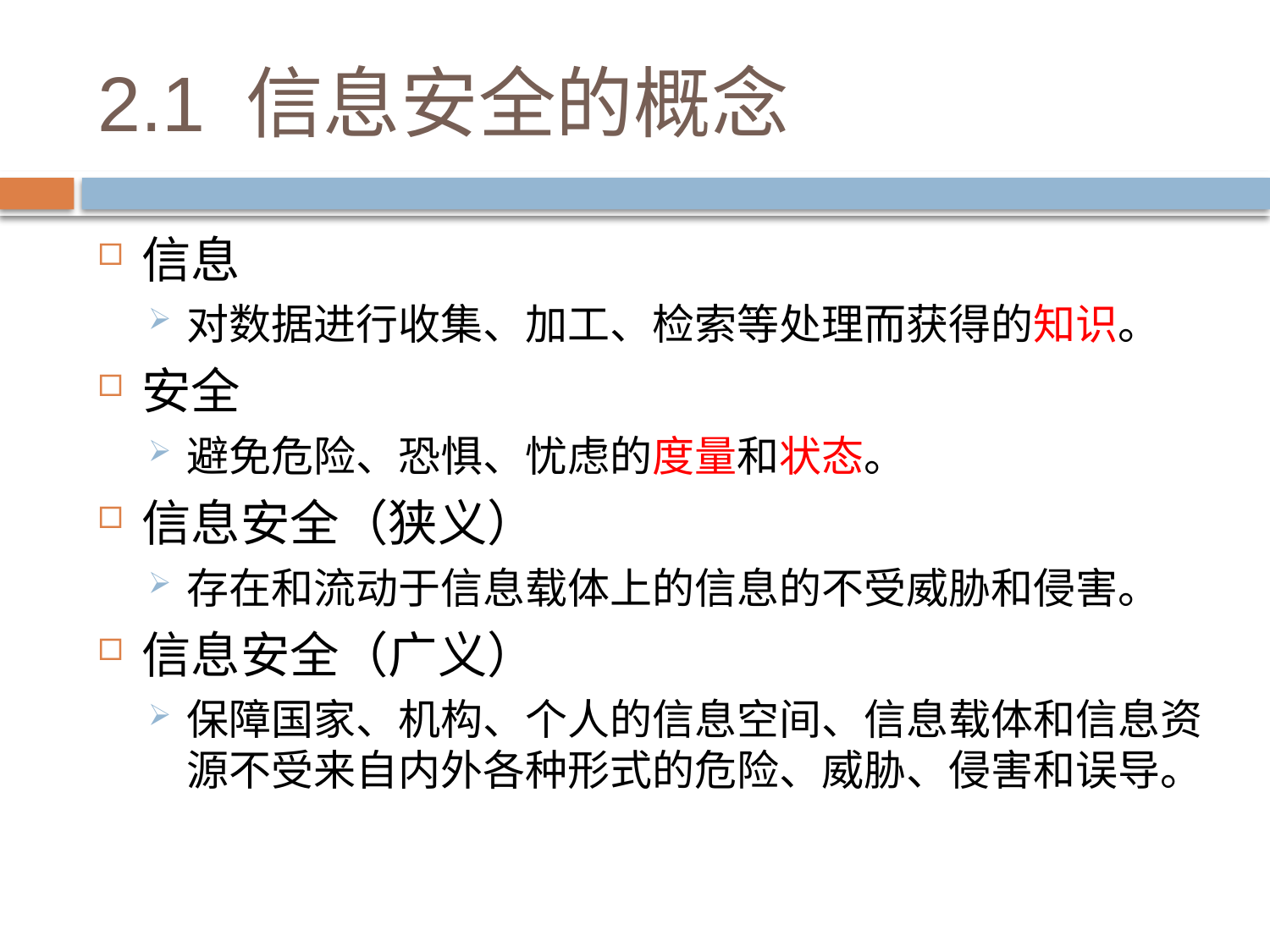

# 2.1 信息安全的概念
信息
对数据进行收集、加工、检索等处理而获得的知识。
安全
避免危险、恐惧、忧虑的度量和状态。
信息安全（狭义）
存在和流动于信息载体上的信息的不受威胁和侵害。
信息安全（广义）
保障国家、机构、个人的信息空间、信息载体和信息资源不受来自内外各种形式的危险、威胁、侵害和误导。